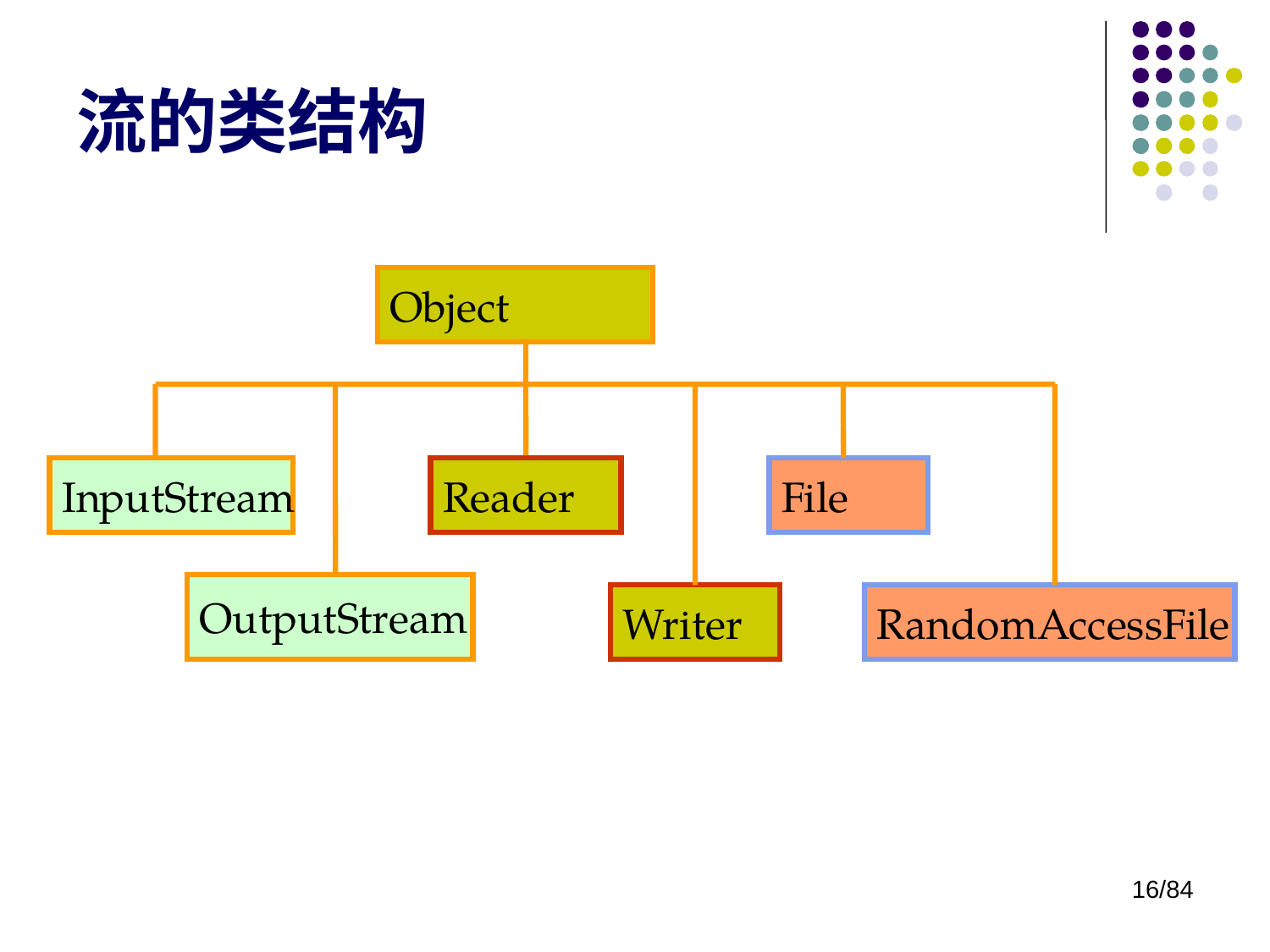

流的类结构
Object

InputStream
Reader
File
OutputStream
Writer
RandomAccessFile
16/84